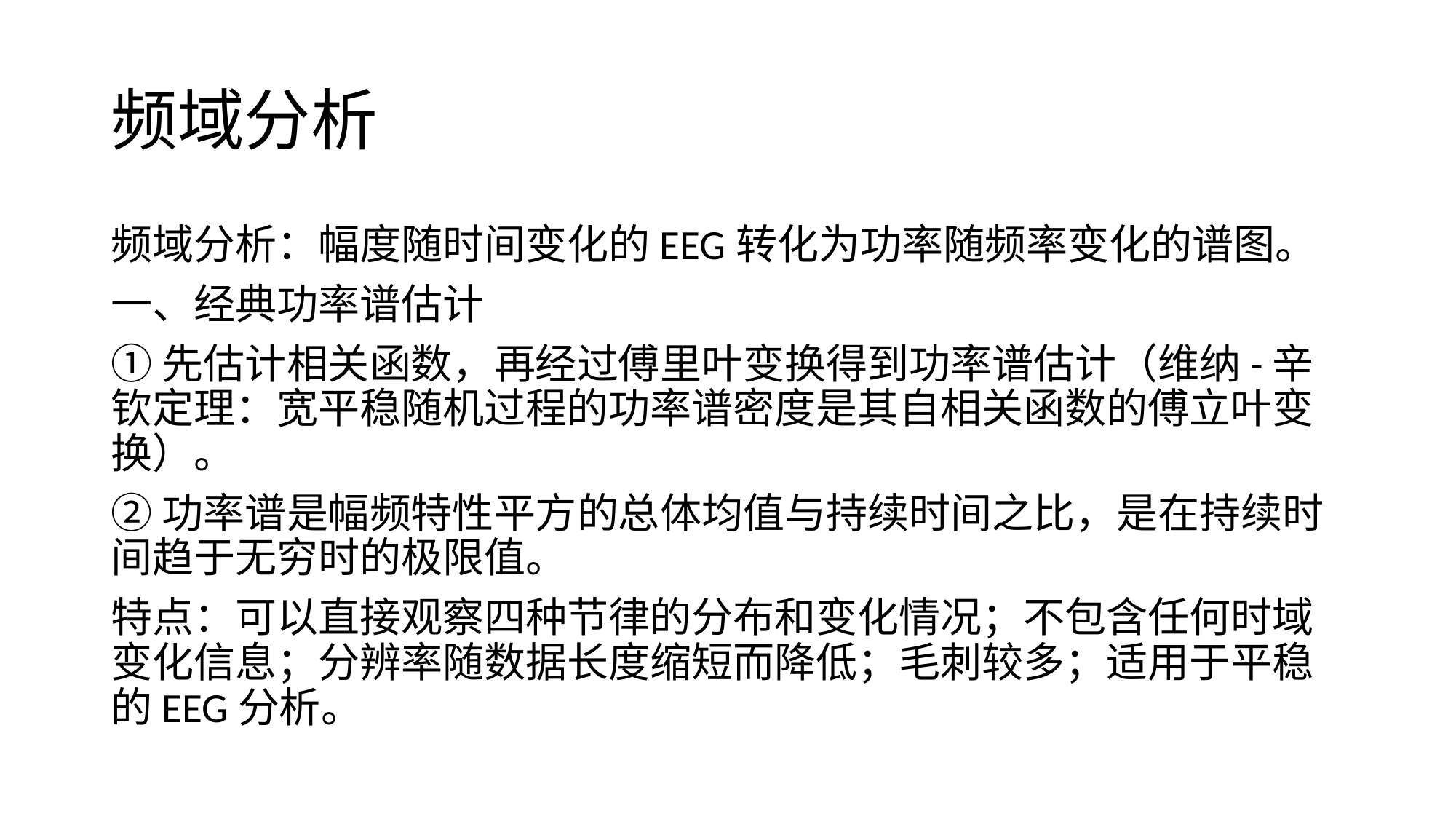

# 频域分析
频域分析：幅度随时间变化的EEG转化为功率随频率变化的谱图。
一、经典功率谱估计
①先估计相关函数，再经过傅里叶变换得到功率谱估计（维纳-辛钦定理：宽平稳随机过程的功率谱密度是其自相关函数的傅立叶变换）。
②功率谱是幅频特性平方的总体均值与持续时间之比，是在持续时间趋于无穷时的极限值。
特点：可以直接观察四种节律的分布和变化情况；不包含任何时域变化信息；分辨率随数据长度缩短而降低；毛刺较多；适用于平稳的EEG分析。